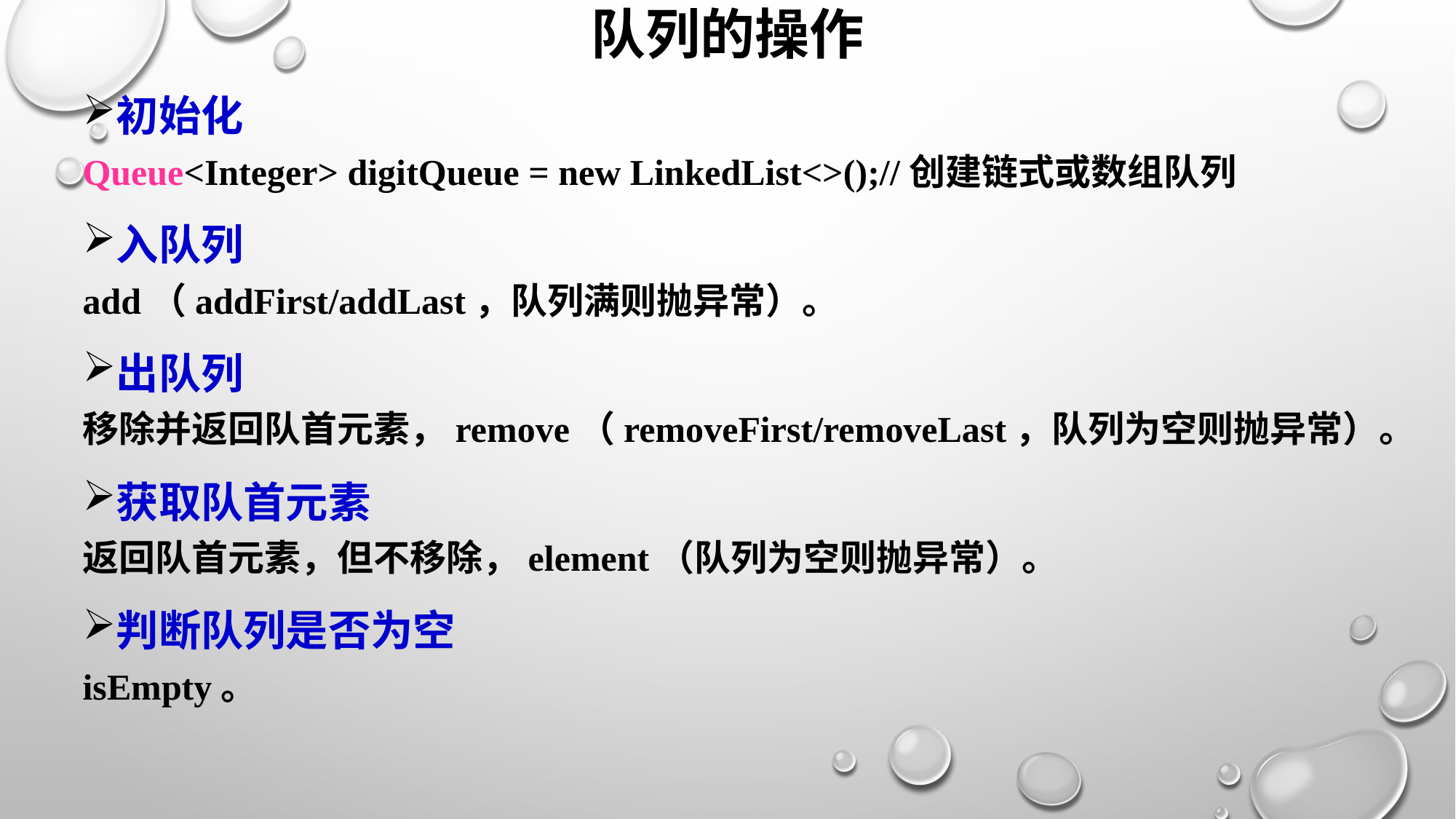

# 队列的操作
初始化
Queue<Integer> digitQueue = new LinkedList<>();//创建链式或数组队列
入队列
add（addFirst/addLast，队列满则抛异常）。
出队列
移除并返回队首元素，remove（removeFirst/removeLast，队列为空则抛异常）。
获取队首元素
返回队首元素，但不移除，element（队列为空则抛异常）。
判断队列是否为空
isEmpty。